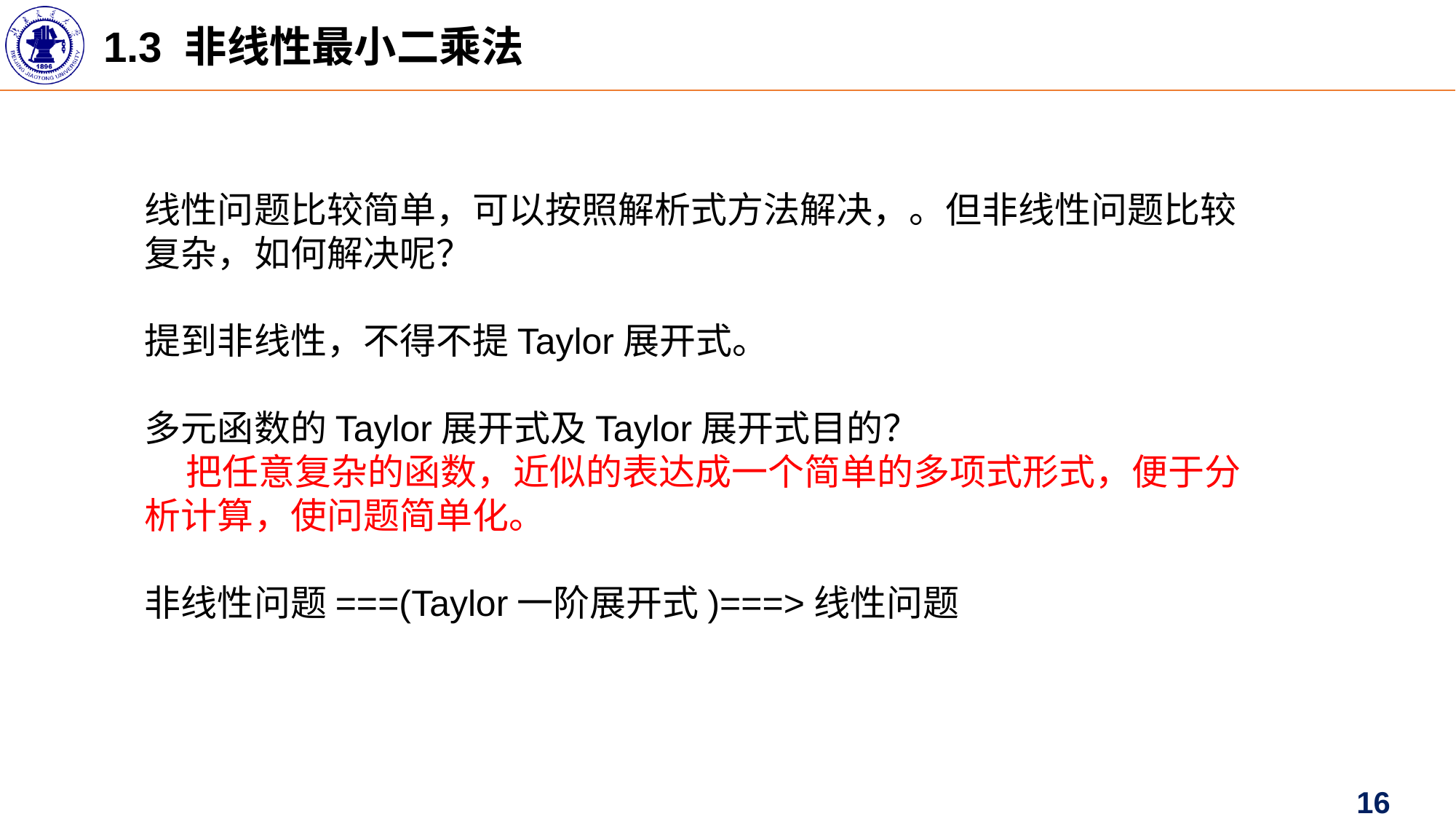

1.3 非线性最小二乘法
线性问题比较简单，可以按照解析式方法解决，。但非线性问题比较复杂，如何解决呢？

提到非线性，不得不提Taylor展开式。

多元函数的Taylor展开式及Taylor展开式目的？
    把任意复杂的函数，近似的表达成一个简单的多项式形式，便于分析计算，使问题简单化。

非线性问题===(Taylor一阶展开式)===>线性问题